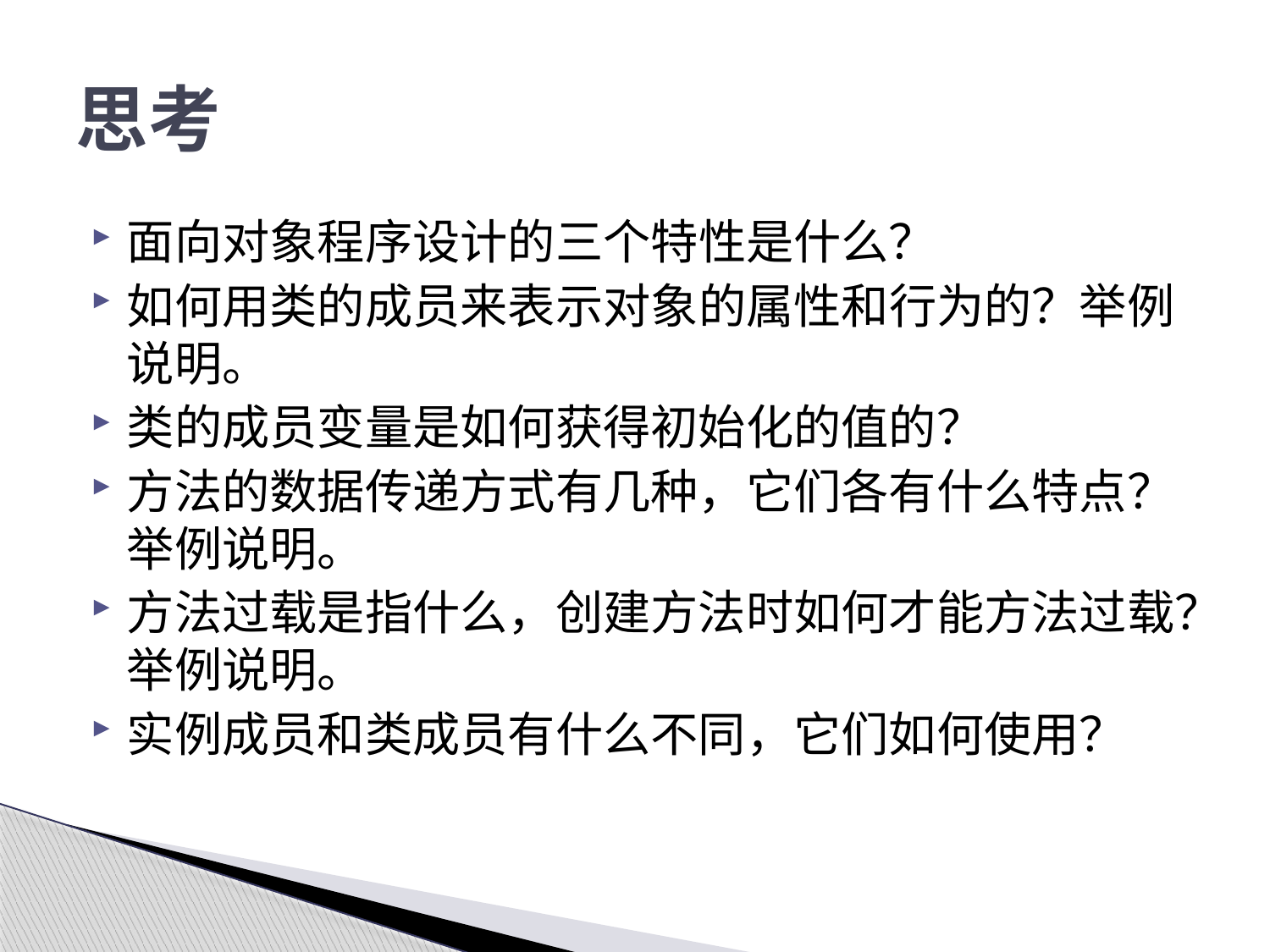

# 思考
面向对象程序设计的三个特性是什么？
如何用类的成员来表示对象的属性和行为的？举例说明。
类的成员变量是如何获得初始化的值的？
方法的数据传递方式有几种，它们各有什么特点？举例说明。
方法过载是指什么，创建方法时如何才能方法过载？举例说明。
实例成员和类成员有什么不同，它们如何使用？